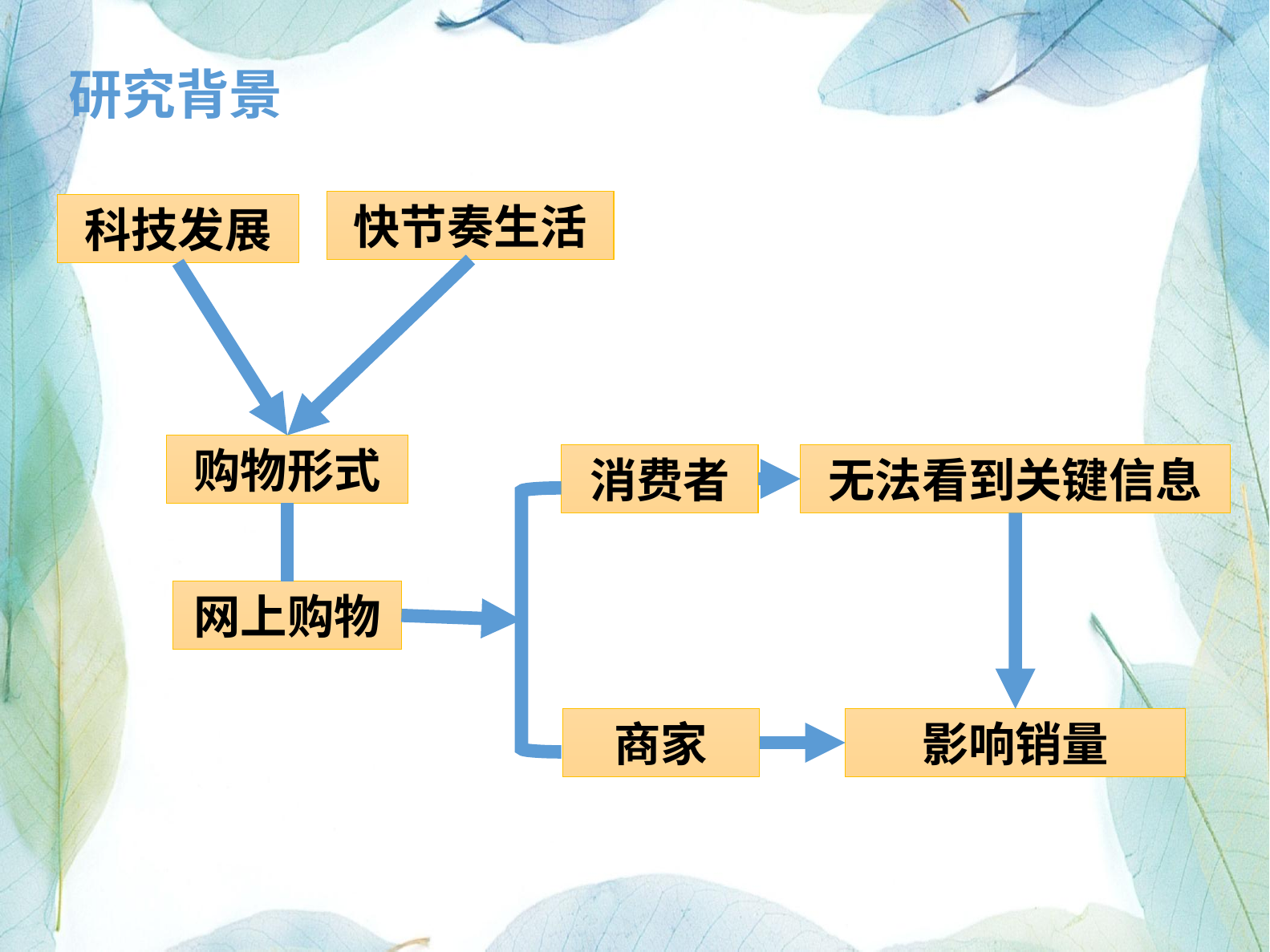

研究背景
快节奏生活
科技发展
购物形式
消费者
无法看到关键信息

网上购物
商家
影响销量